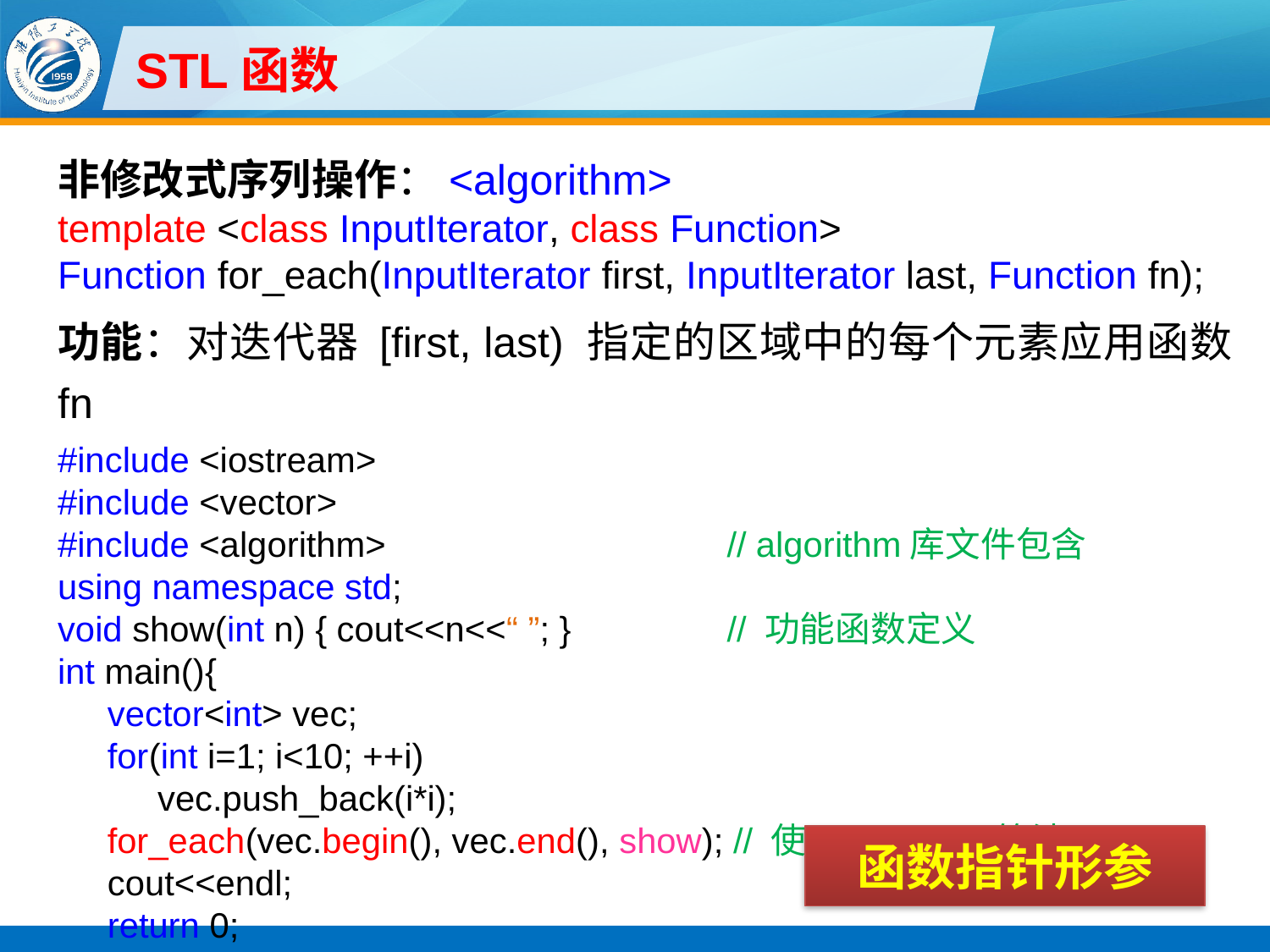

# STL函数
非修改式序列操作：<algorithm>
template <class InputIterator, class Function>
Function for_each(InputIterator first, InputIterator last, Function fn);
功能：对迭代器 [first, last) 指定的区域中的每个元素应用函数fn
#include <iostream>
#include <vector>
#include <algorithm>                                   // algorithm库文件包含
using namespace std;
void show(int n) { cout<<n<<“ ”; }                // 功能函数定义
int main(){
vector<int> vec;
for(int i=1; i<10; ++i)
vec.push_back(i*i);
for_each(vec.begin(), vec.end(), show); // 使用for_each算法
cout<<endl;
return 0;
}
函数指针形参